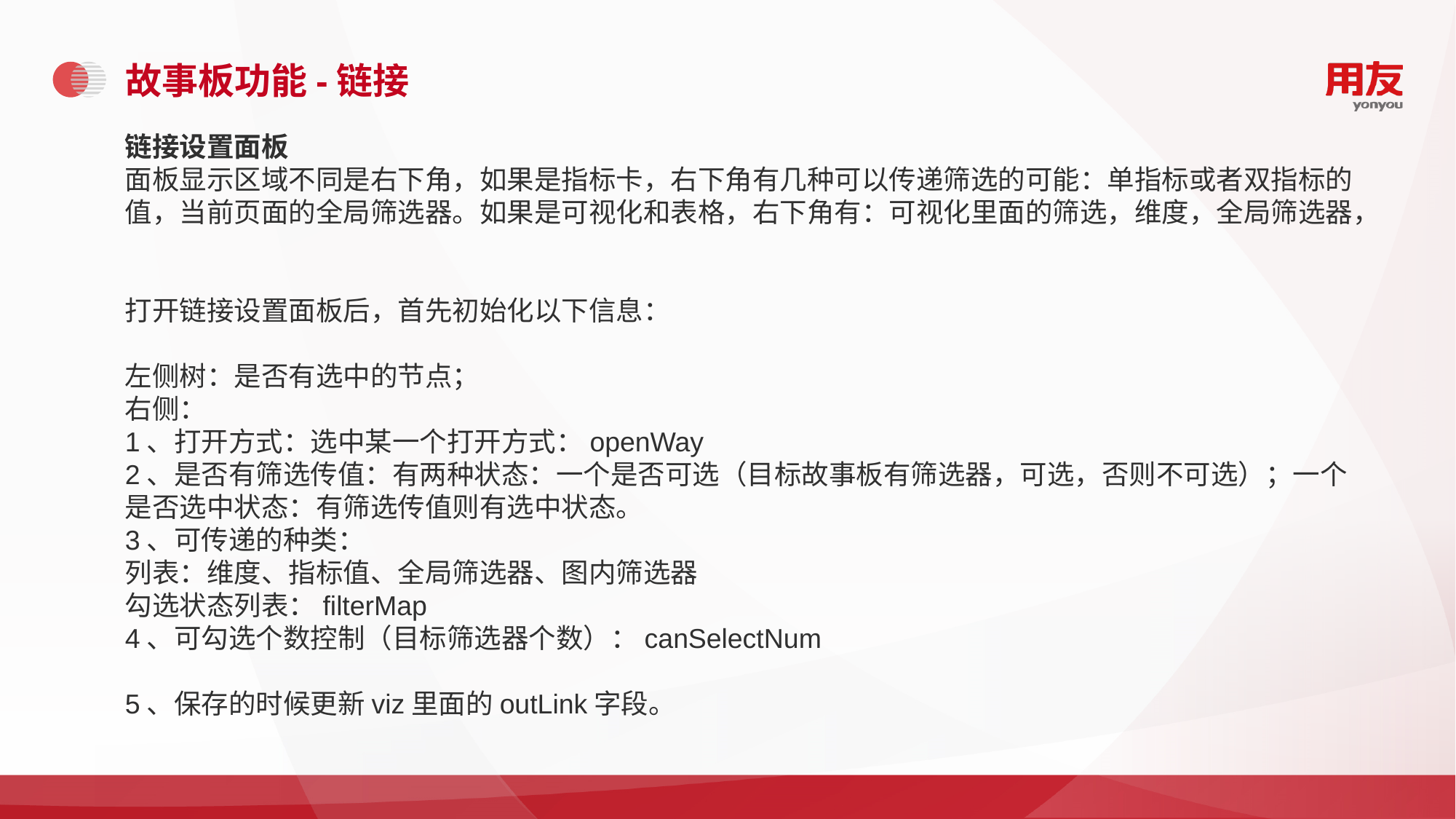

# 故事板功能-链接
链接设置面板
面板显示区域不同是右下角，如果是指标卡，右下角有几种可以传递筛选的可能：单指标或者双指标的值，当前页面的全局筛选器。如果是可视化和表格，右下角有：可视化里面的筛选，维度，全局筛选器，

打开链接设置面板后，首先初始化以下信息：

左侧树：是否有选中的节点；
右侧：
1、打开方式：选中某一个打开方式：openWay
2、是否有筛选传值：有两种状态：一个是否可选（目标故事板有筛选器，可选，否则不可选）；一个是否选中状态：有筛选传值则有选中状态。
3、可传递的种类：
列表：维度、指标值、全局筛选器、图内筛选器
勾选状态列表：filterMap
4、可勾选个数控制（目标筛选器个数）：canSelectNum

5、保存的时候更新viz里面的outLink字段。